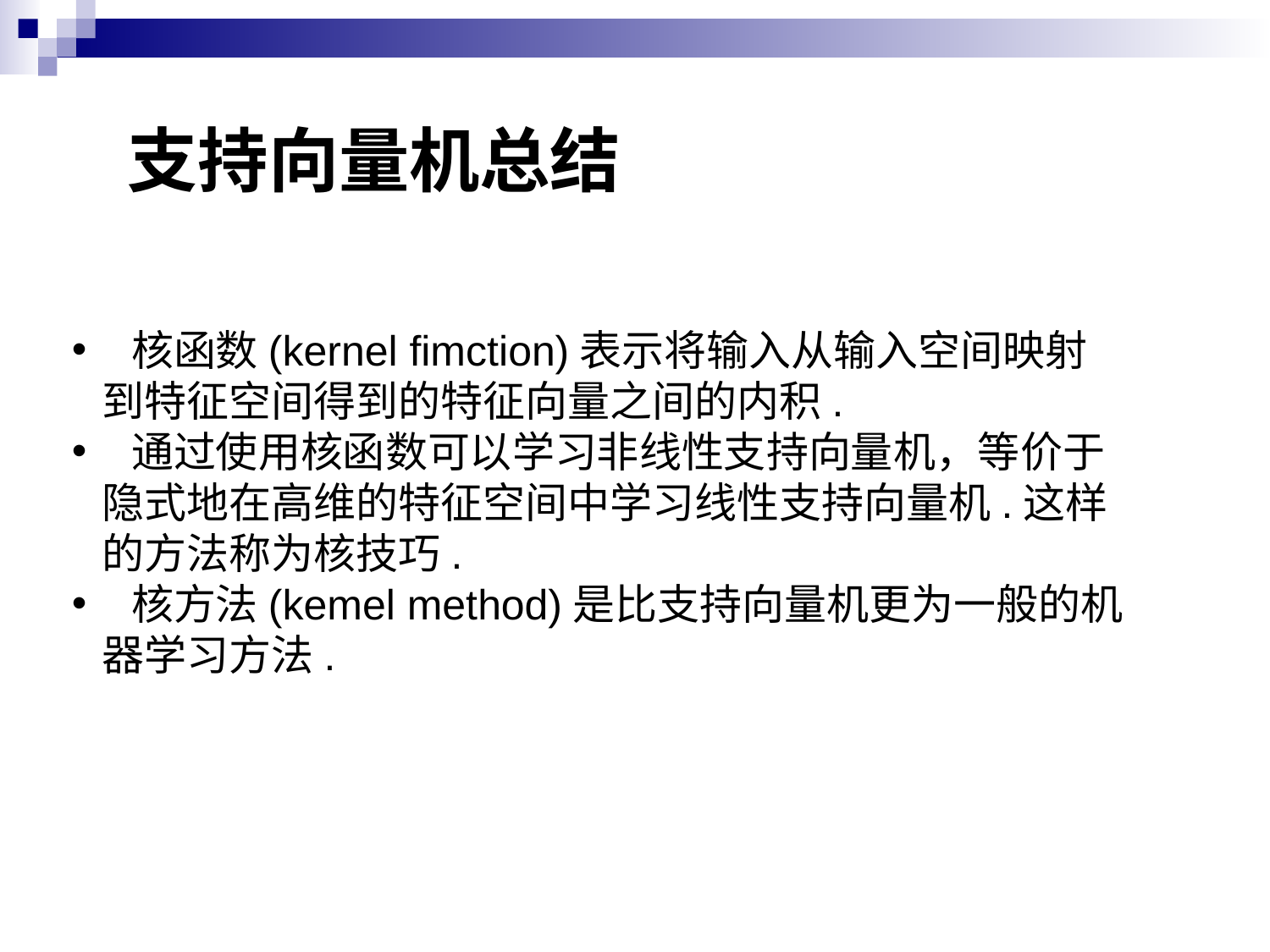

# 支持向量机总结
  核函数(kernel fimction)表示将输入从输入空间映射到特征空间得到的特征向量之间的内积.
  通过使用核函数可以学习非线性支持向量机，等价于隐式地在高维的特征空间中学习线性支持向量机.这样的方法称为核技巧.
  核方法(kemel method)是比支持向量机更为一般的机器学习方法.